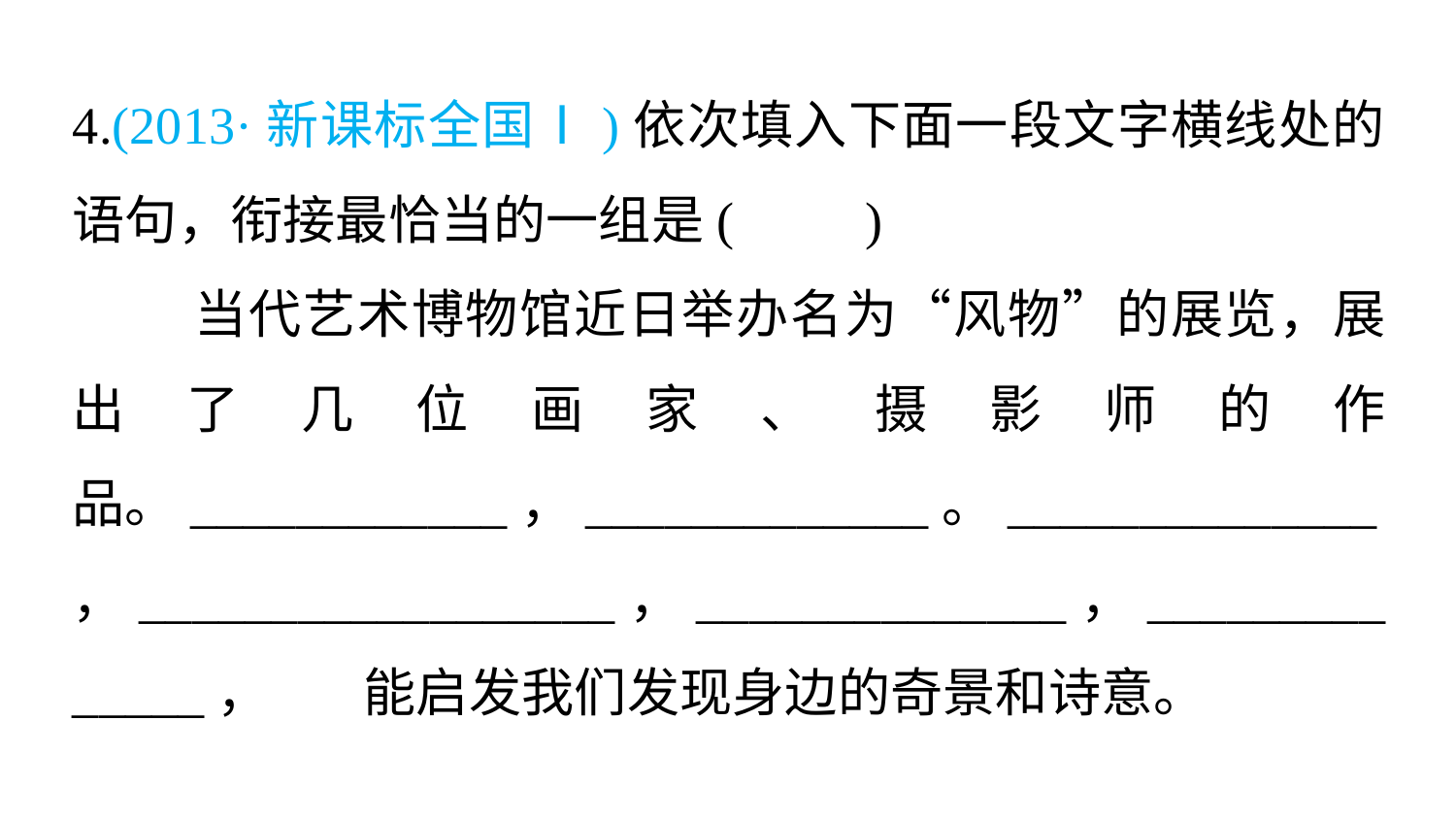

4.(2013·新课标全国Ⅰ)依次填入下面一段文字横线处的语句，衔接最恰当的一组是(　　)
        当代艺术博物馆近日举办名为“风物”的展览，展出了几位画家、摄影师的作品。____________，_____________。______________，__________________，______________，______________，	能启发我们发现身边的奇景和诗意。